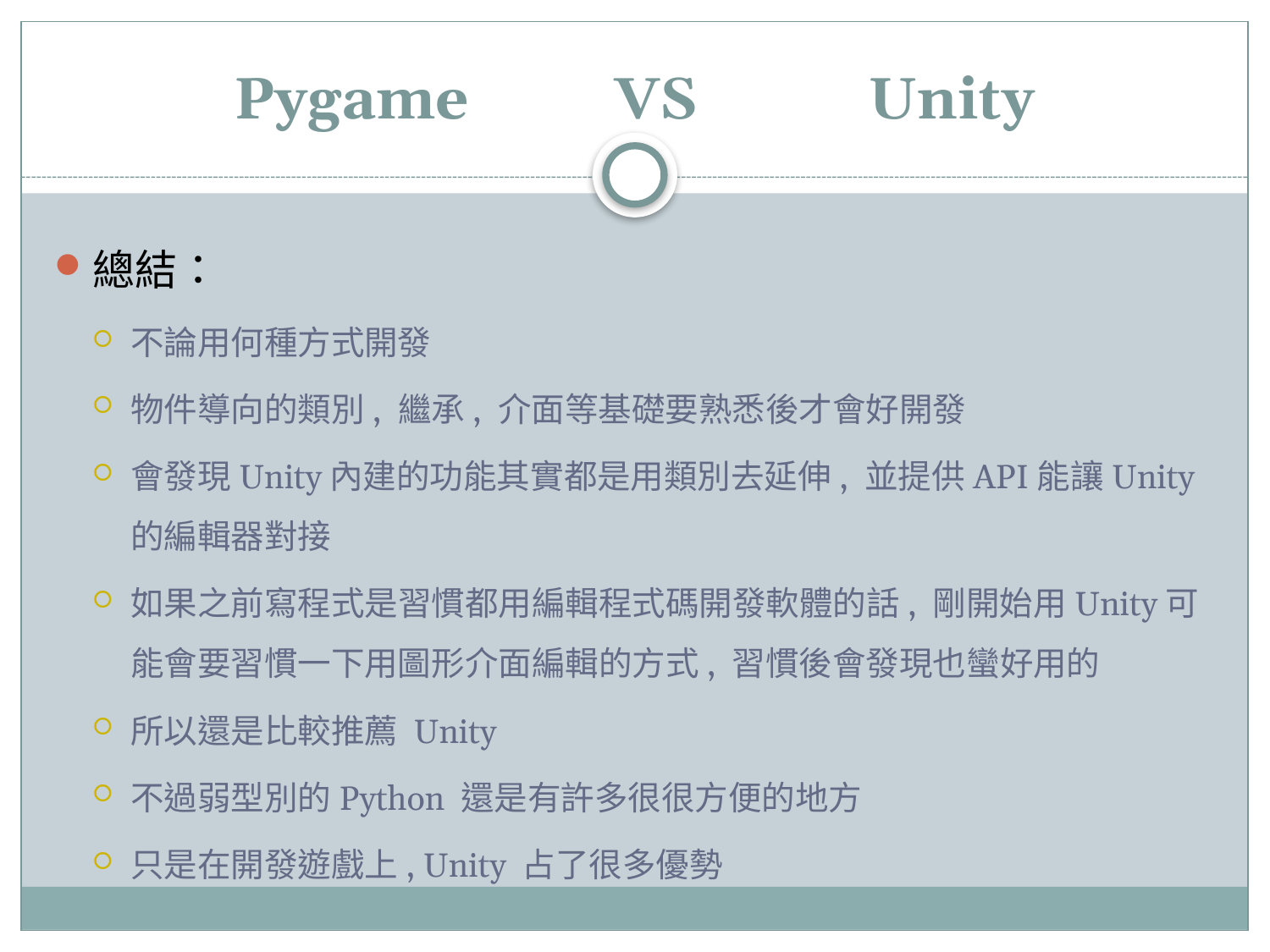

# Pygame		VS		Unity
總結：
不論用何種方式開發
物件導向的類別, 繼承, 介面等基礎要熟悉後才會好開發
會發現Unity內建的功能其實都是用類別去延伸, 並提供API能讓Unity的編輯器對接
如果之前寫程式是習慣都用編輯程式碼開發軟體的話, 剛開始用Unity可能會要習慣一下用圖形介面編輯的方式, 習慣後會發現也蠻好用的
所以還是比較推薦 Unity
不過弱型別的Python 還是有許多很很方便的地方
只是在開發遊戲上, Unity 占了很多優勢